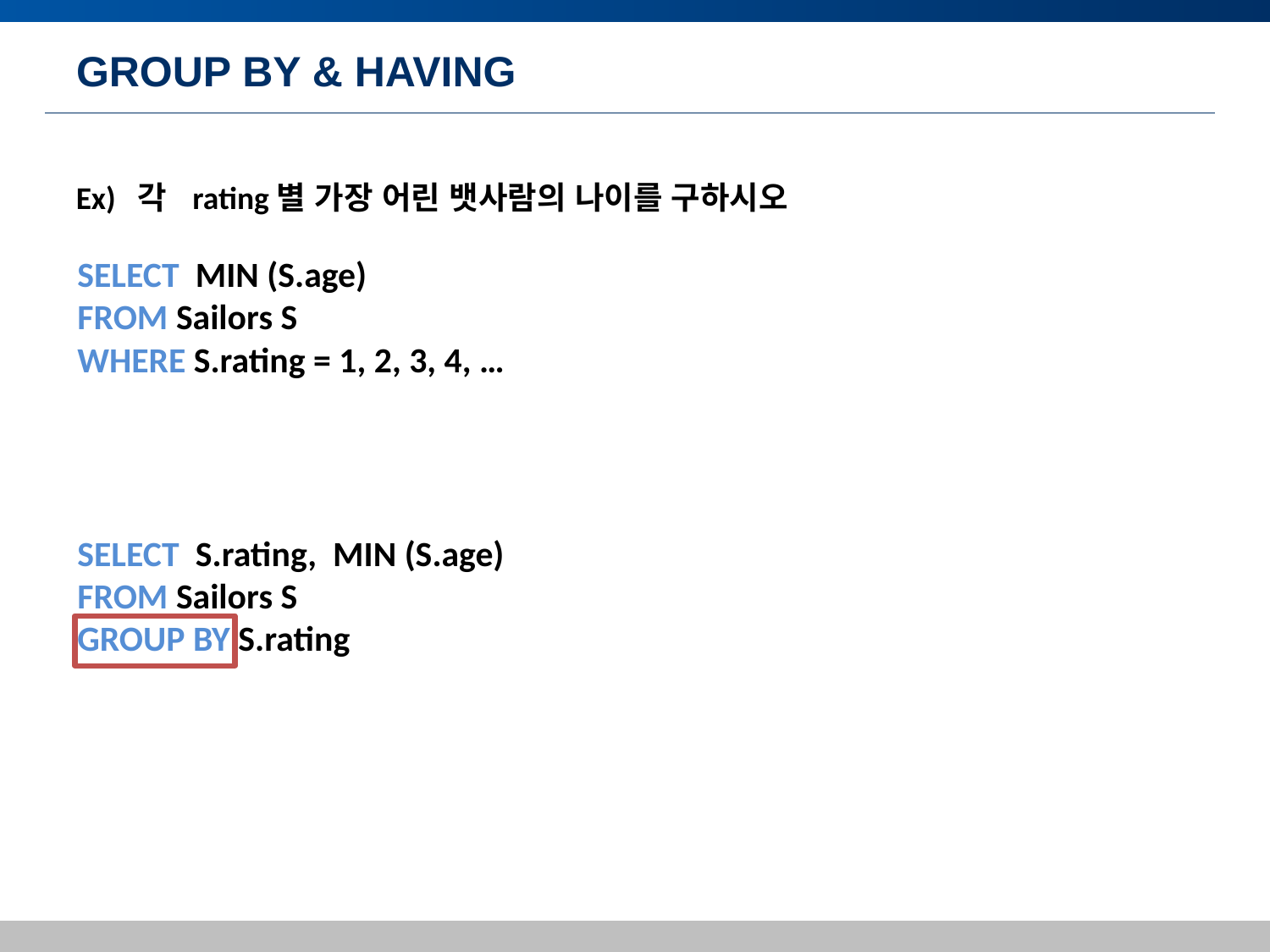

# GROUP BY & HAVING

Ex)  각  rating별 가장 어린 뱃사람의 나이를 구하시오

SELECT  MIN (S.age)
FROM Sailors S
WHERE S.rating = 1, 2, 3, 4, …
SELECT  S.rating,  MIN (S.age)
FROM Sailors S
GROUP BY S.rating